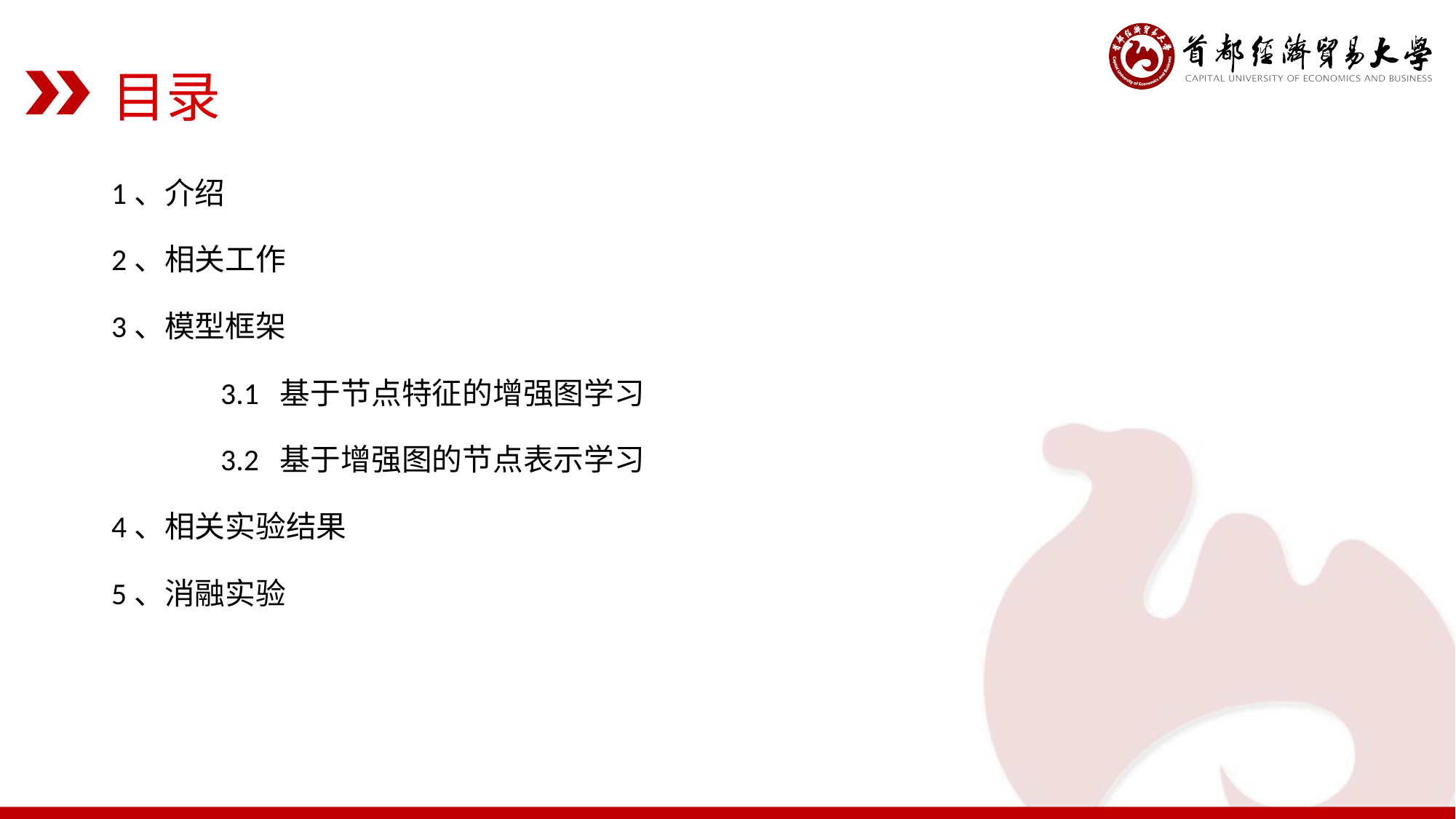

目录
1、介绍
2、相关工作
3、模型框架
	3.1  基于节点特征的增强图学习
	3.2  基于增强图的节点表示学习
4、相关实验结果
5、消融实验